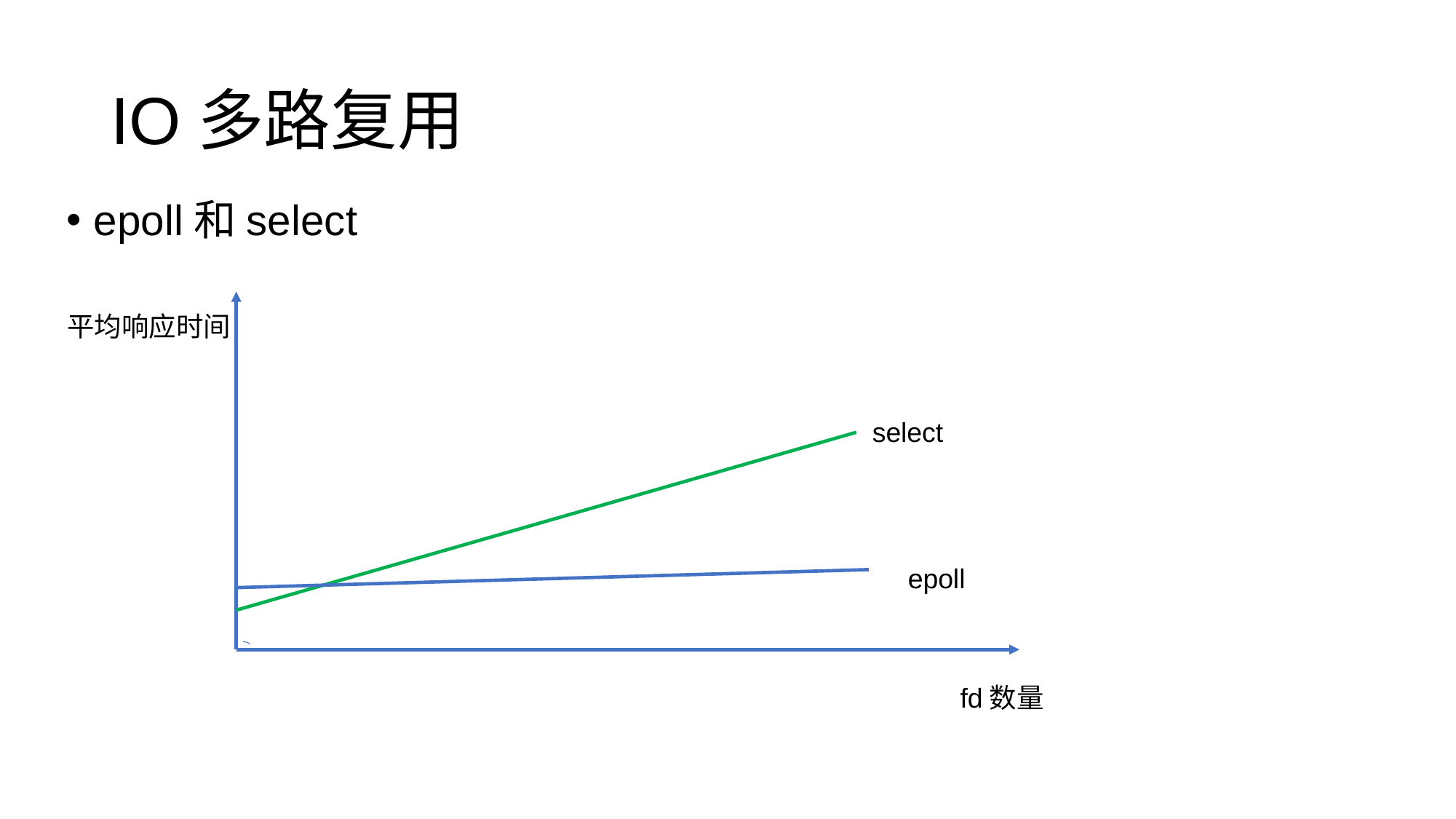

# IO多路复用
epoll和select

平均响应时间
select
epoll

fd数量